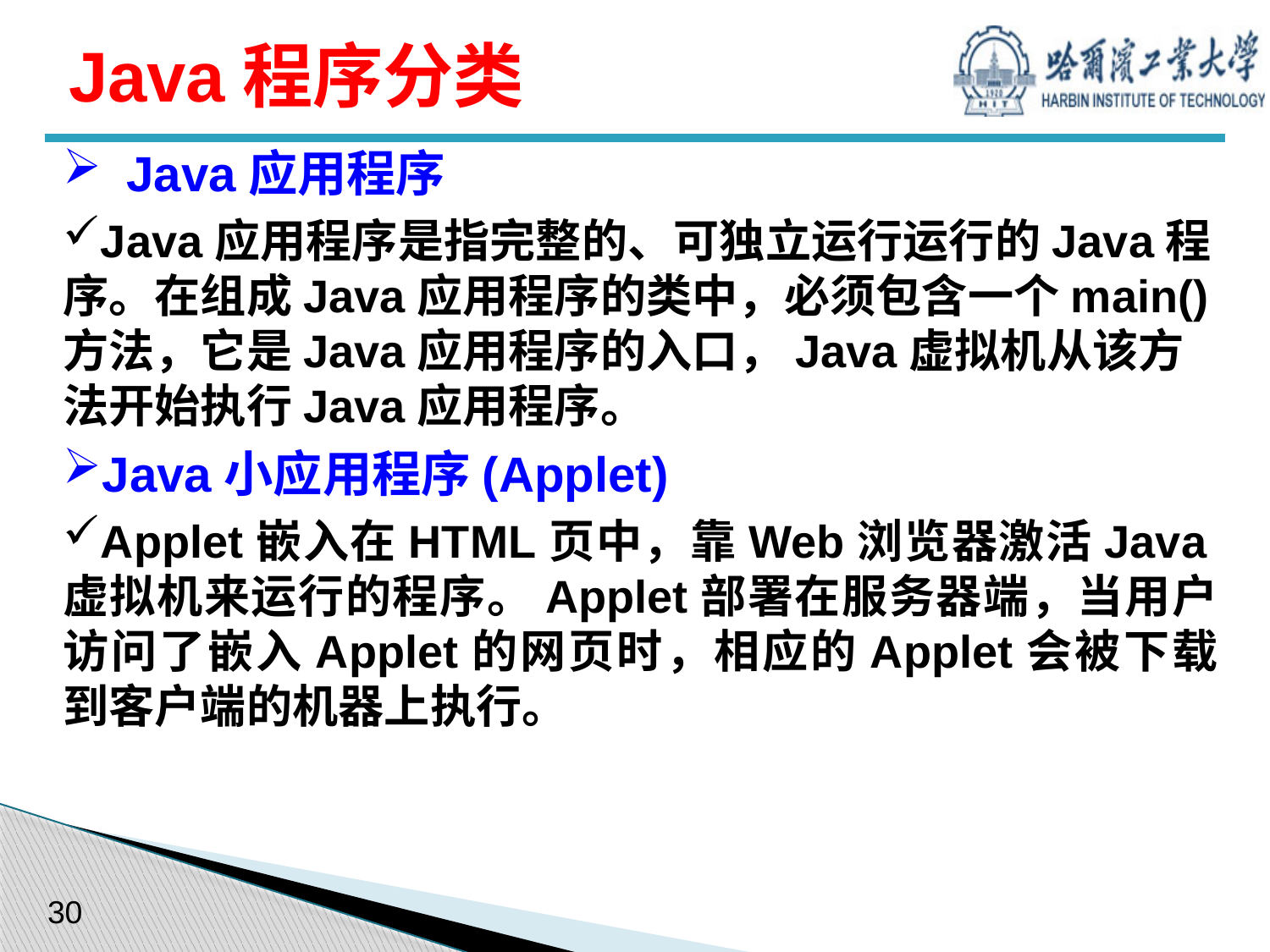

# Java程序分类
Java应用程序
Java应用程序是指完整的、可独立运行运行的Java程序。在组成Java应用程序的类中，必须包含一个main()方法，它是Java应用程序的入口，Java虚拟机从该方法开始执行Java应用程序。
Java小应用程序(Applet)
Applet嵌入在HTML页中，靠Web浏览器激活Java虚拟机来运行的程序。Applet部署在服务器端，当用户访问了嵌入Applet的网页时，相应的Applet会被下载到客户端的机器上执行。